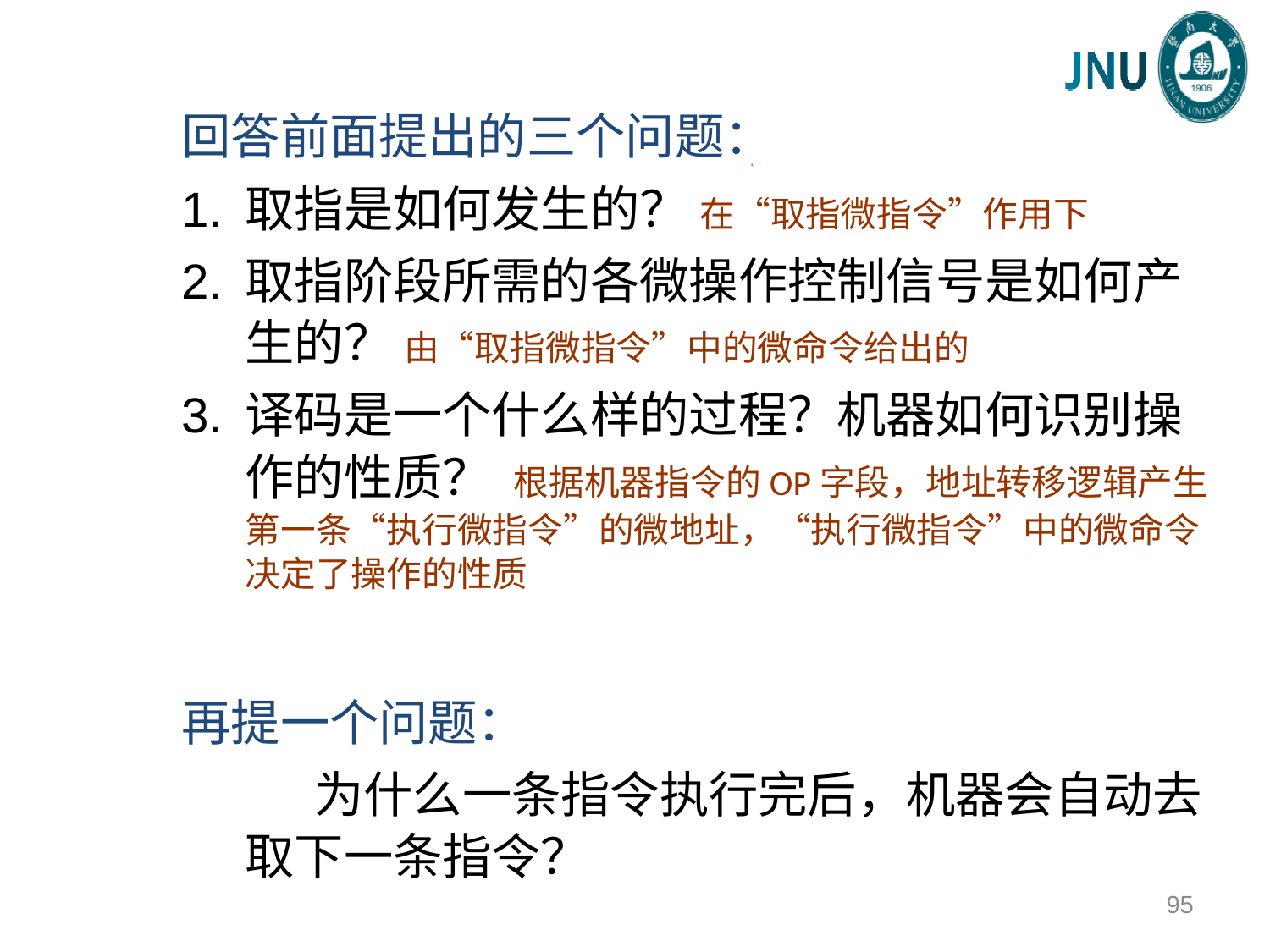

回答前面提出的三个问题：
取指是如何发生的？ 在“取指微指令”作用下
取指阶段所需的各微操作控制信号是如何产生的？ 由“取指微指令”中的微命令给出的
译码是一个什么样的过程？机器如何识别操作的性质？  根据机器指令的OP字段，地址转移逻辑产生第一条“执行微指令”的微地址，“执行微指令”中的微命令决定了操作的性质

再提一个问题：
           为什么一条指令执行完后，机器会自动去取下一条指令？
95